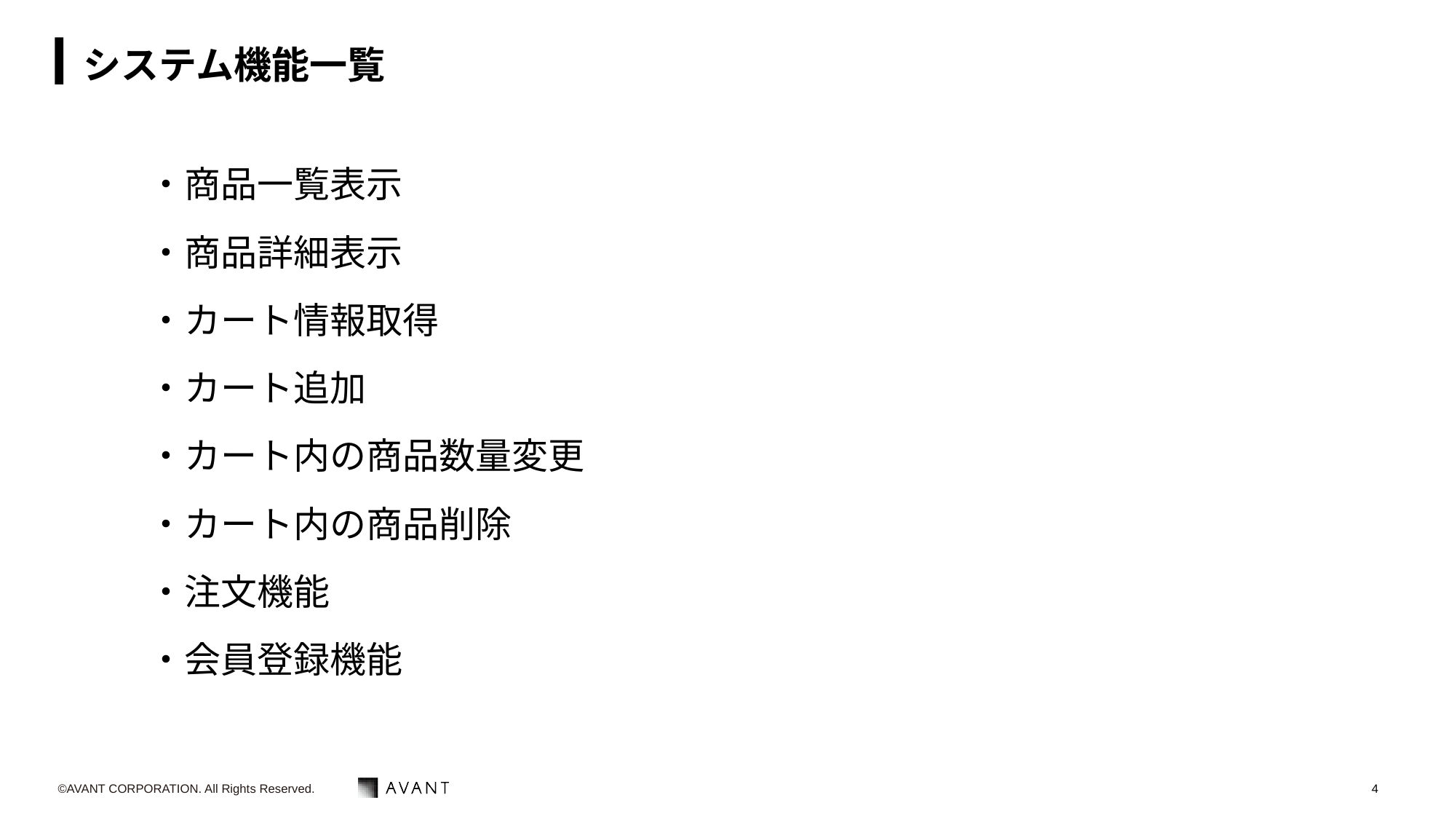

# システム機能一覧
・商品一覧表示
・商品詳細表示
・カート情報取得
・カート追加
・カート内の商品数量変更
・カート内の商品削除
・注文機能
・会員登録機能